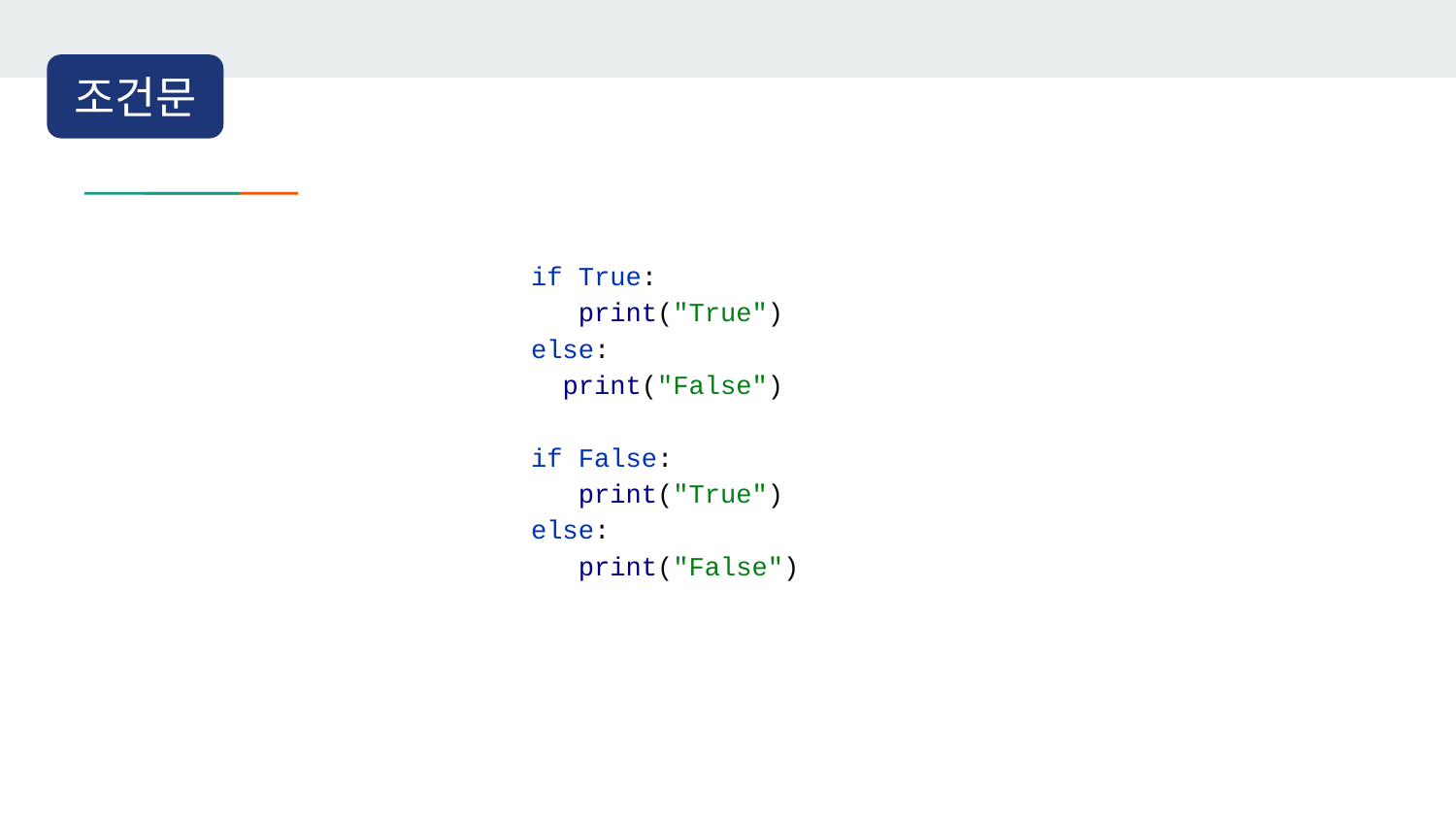

조건문
if True:
   print("True")
else:
  print("False")

if False:
   print("True")
else:
   print("False")